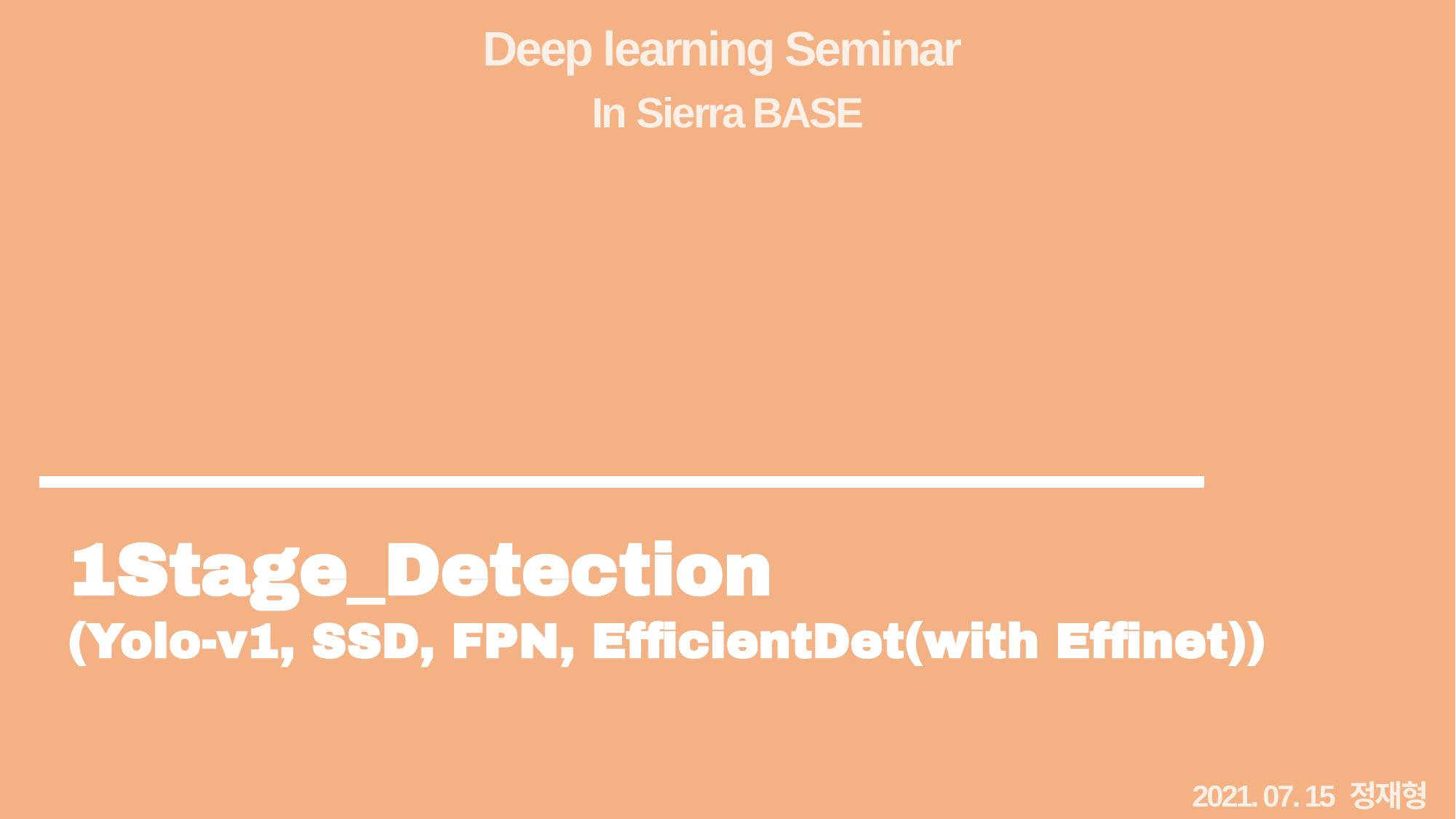

Deep learning Seminar
In Sierra BASE
1Stage_Detection
(Yolo-v1, SSD, FPN, EfficientDet(with Effinet))
2021. 07. 15 정재형